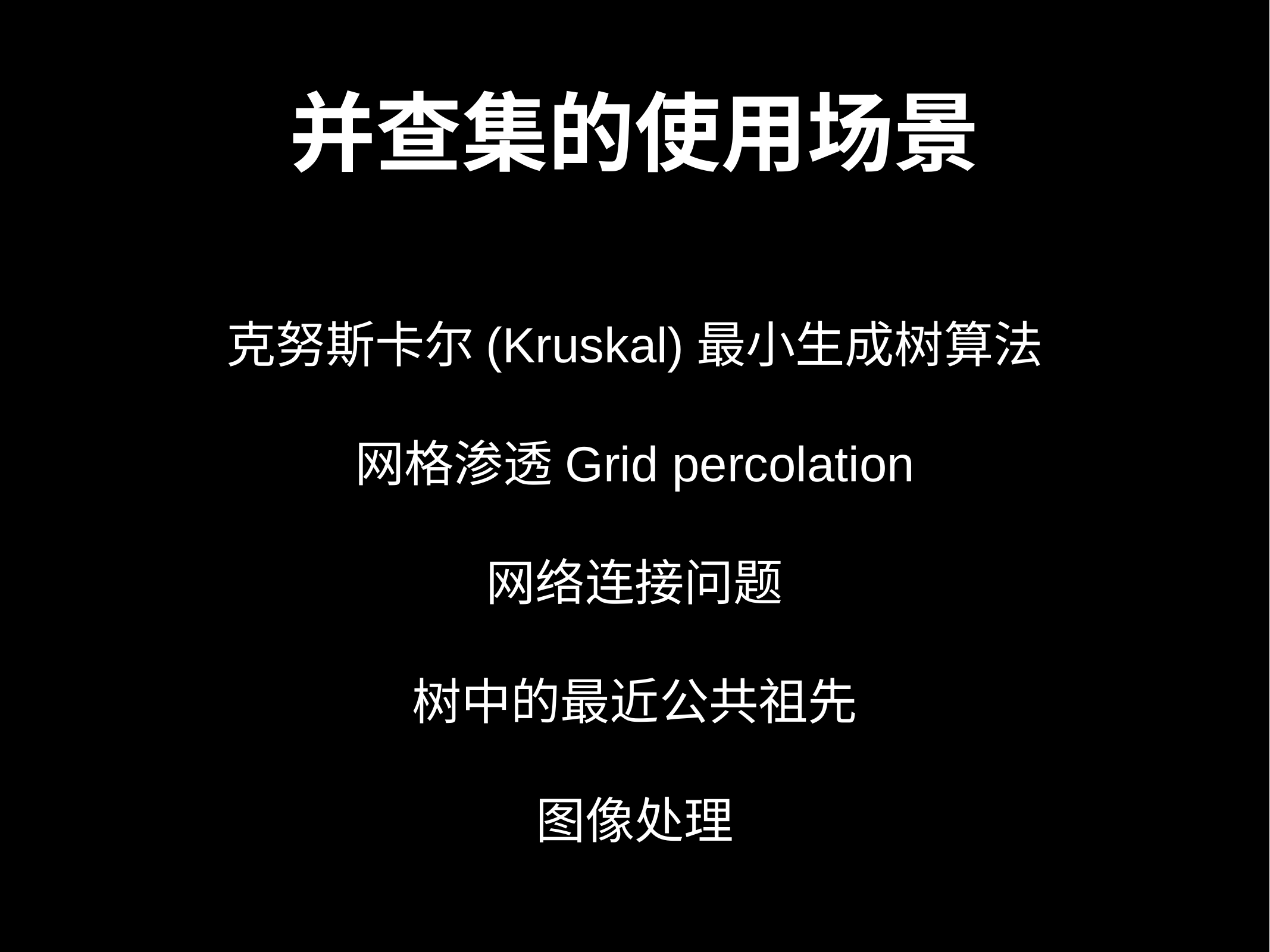

# 并查集的使用场景
克努斯卡尔(Kruskal)最小生成树算法

网格渗透Grid percolation

网络连接问题

树中的最近公共祖先

图像处理